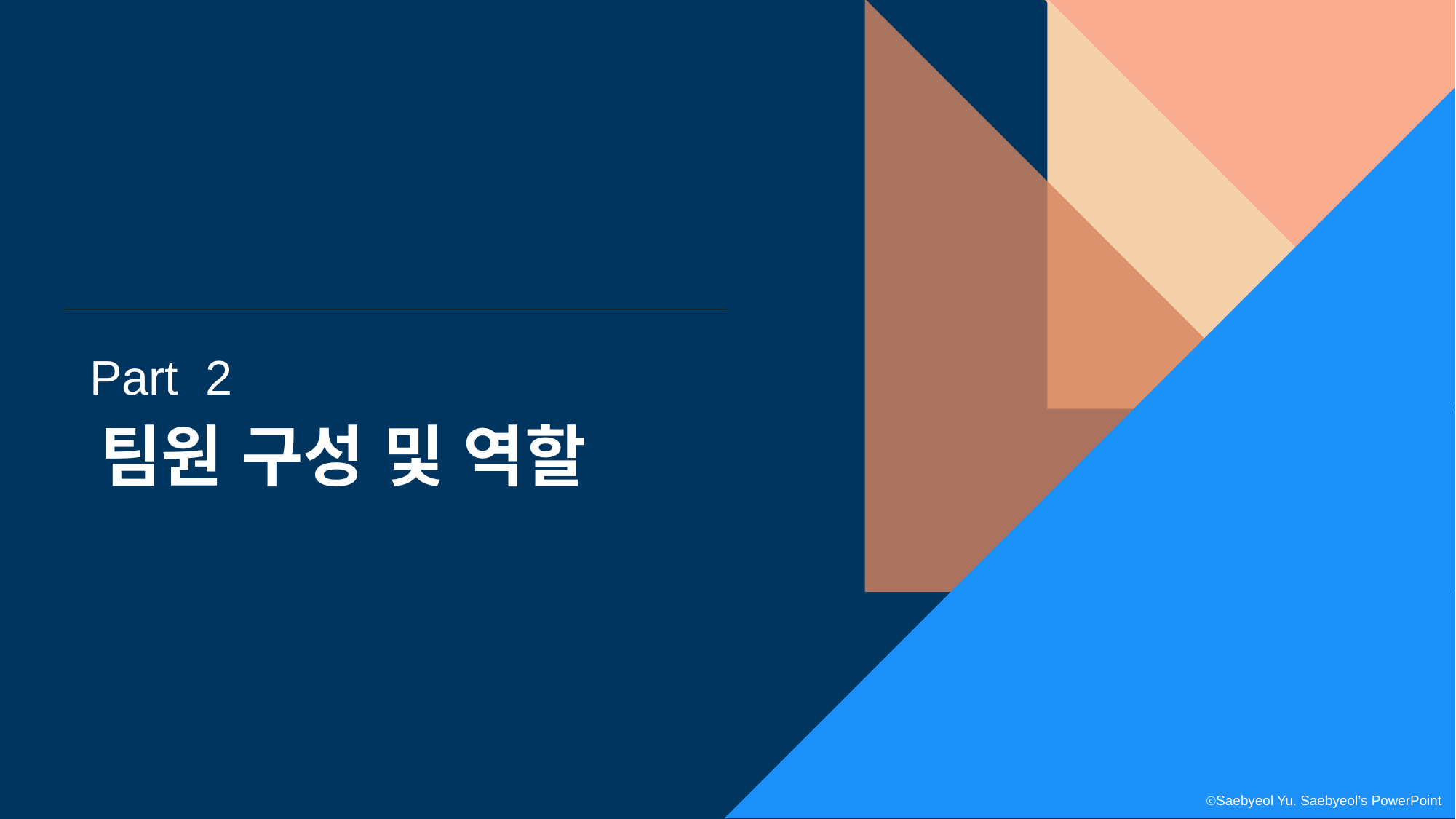

Part  2
팀원 구성 및 역할
ⓒSaebyeol Yu. Saebyeol’s PowerPoint